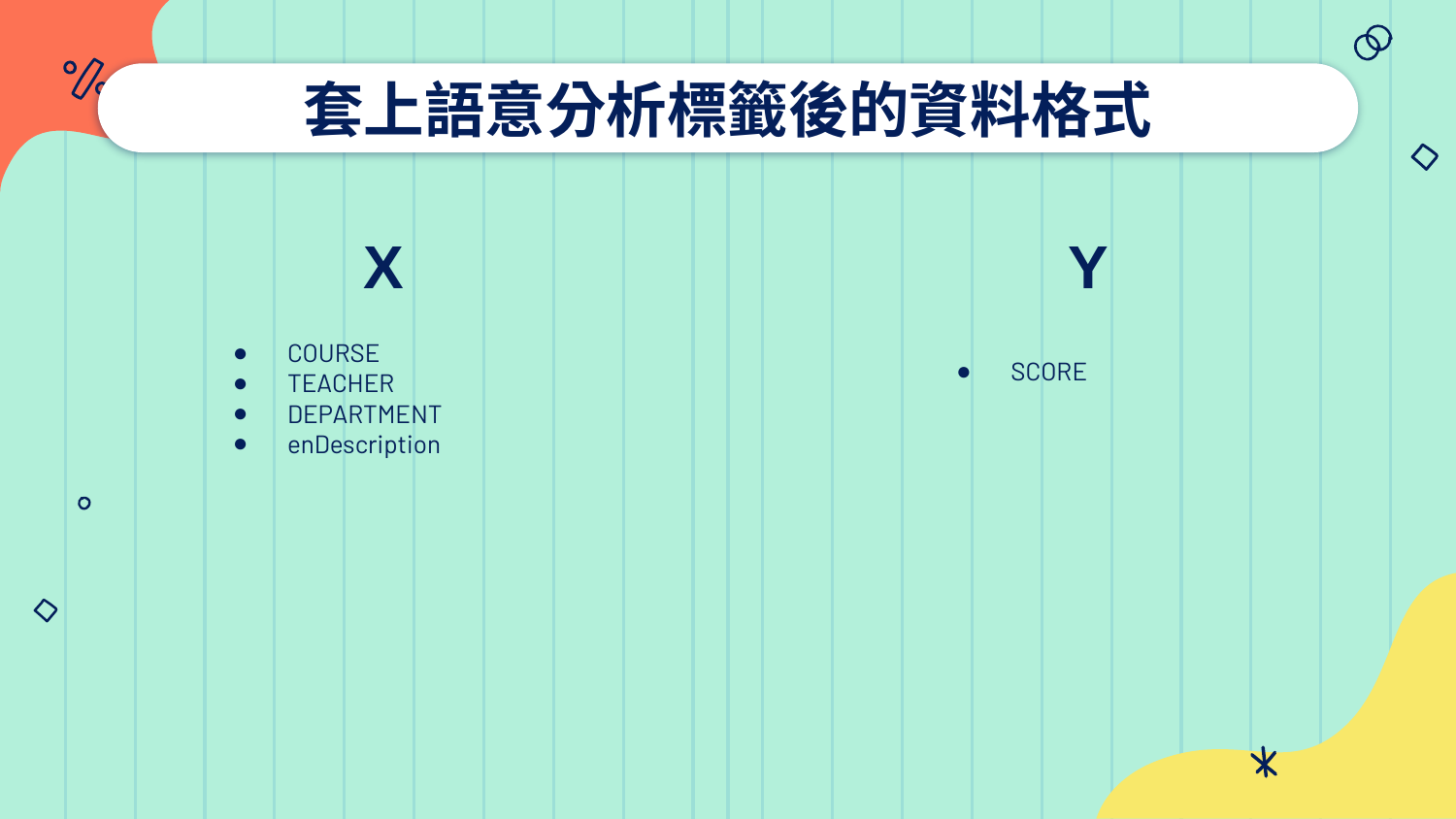

# 套上語意分析標籤後的資料格式
X
Y
COURSE
TEACHER
DEPARTMENT
enDescription
SCORE